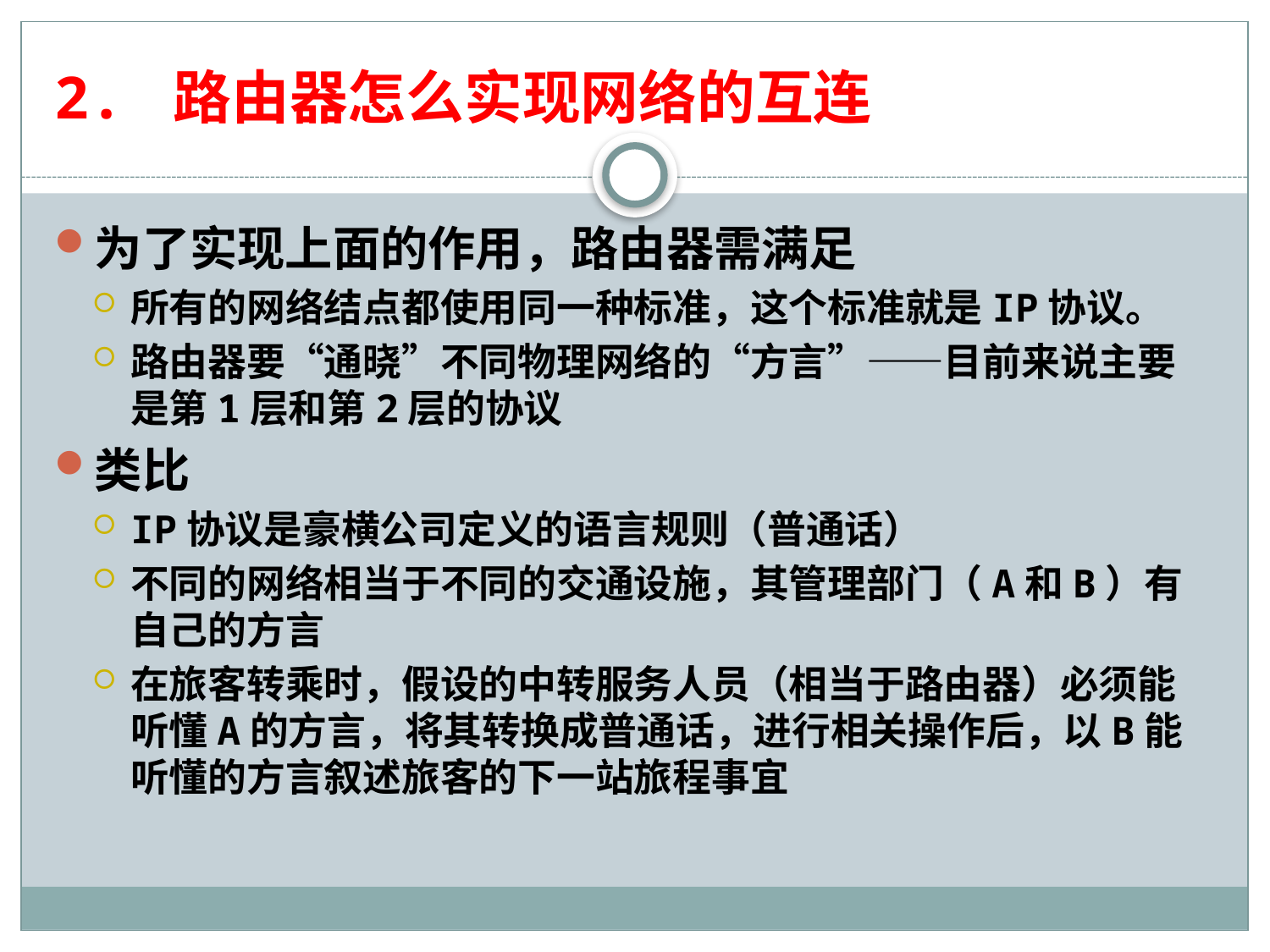

# 2. 路由器怎么实现网络的互连
为了实现上面的作用，路由器需满足
所有的网络结点都使用同一种标准，这个标准就是IP协议。
路由器要“通晓”不同物理网络的“方言”——目前来说主要是第1层和第2层的协议
类比
IP协议是豪横公司定义的语言规则（普通话）
不同的网络相当于不同的交通设施，其管理部门（A和B）有自己的方言
在旅客转乘时，假设的中转服务人员（相当于路由器）必须能听懂A的方言，将其转换成普通话，进行相关操作后，以B能听懂的方言叙述旅客的下一站旅程事宜